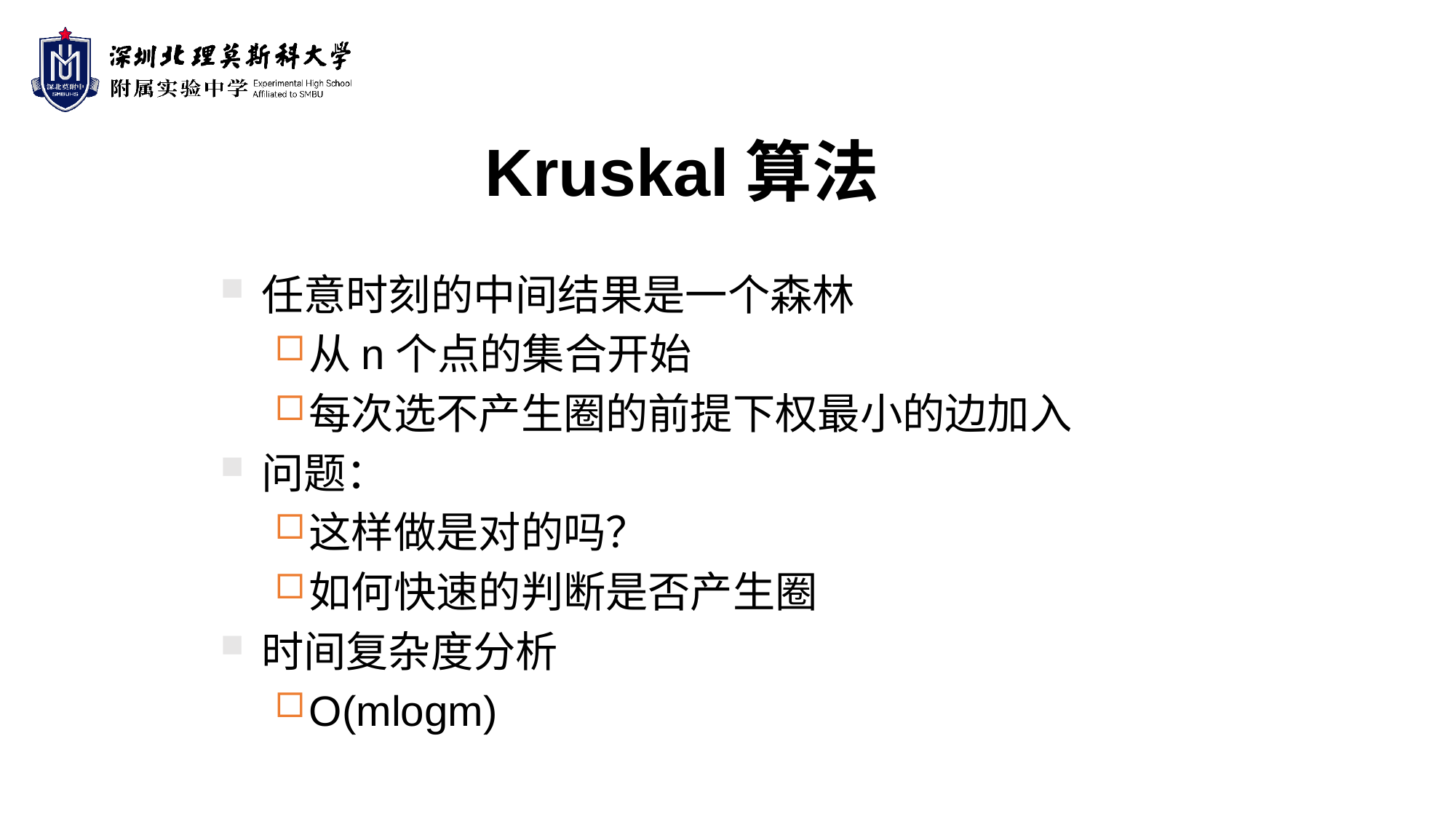

Kruskal算法
任意时刻的中间结果是一个森林
从n个点的集合开始
每次选不产生圈的前提下权最小的边加入
问题：
这样做是对的吗？
如何快速的判断是否产生圈
时间复杂度分析
O(mlogm)